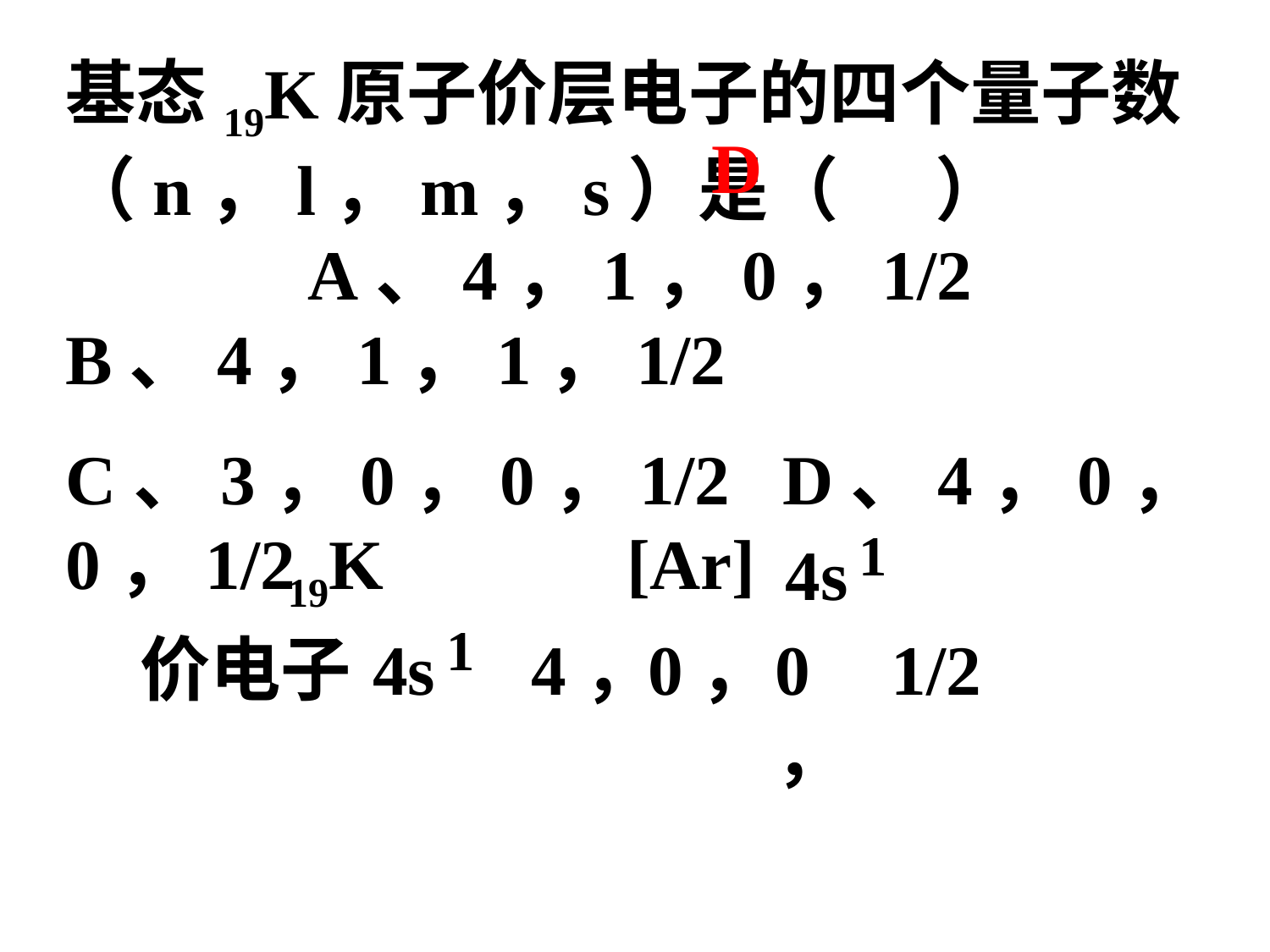

基态19K原子价层电子的四个量子数（n，l，m，s）是（      ）                           A、4，1，0，1/2   B、4，1，1，1/2
C、3，0，0，1/2   D、4，0，0，1/2
D
19K
[Ar]
1
4s
1
4s
价电子
4，
0，
0，
1/2